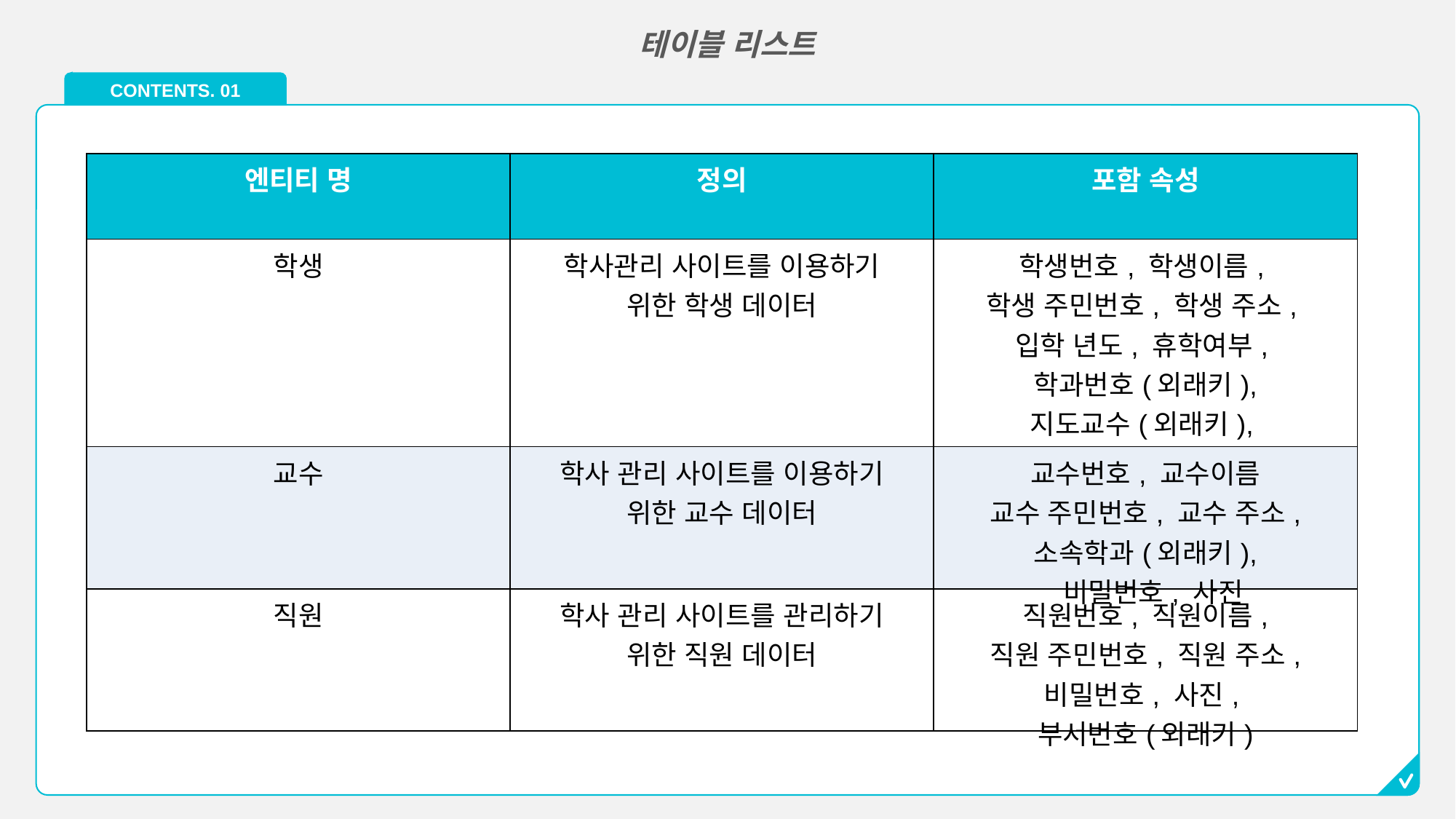

테이블 리스트
CONTENTS. 01

| 엔티티 명 | 정의 | 포함 속성 |
| --- | --- | --- |
| 학생 | 학사관리 사이트를 이용하기 위한 학생 데이터 | 학생번호, 학생이름, 학생 주민번호, 학생 주소, 입학 년도, 휴학여부, 학과번호(외래키), 지도교수(외래키), 비밀번호, 사진 |
| 교수 | 학사 관리 사이트를 이용하기 위한 교수 데이터 | 교수번호, 교수이름 교수 주민번호, 교수 주소, 소속학과(외래키), 비밀번호, 사진 |
| 직원 | 학사 관리 사이트를 관리하기 위한 직원 데이터 | 직원번호, 직원이름, 직원 주민번호, 직원 주소, 비밀번호, 사진, 부서번호(외래키) |